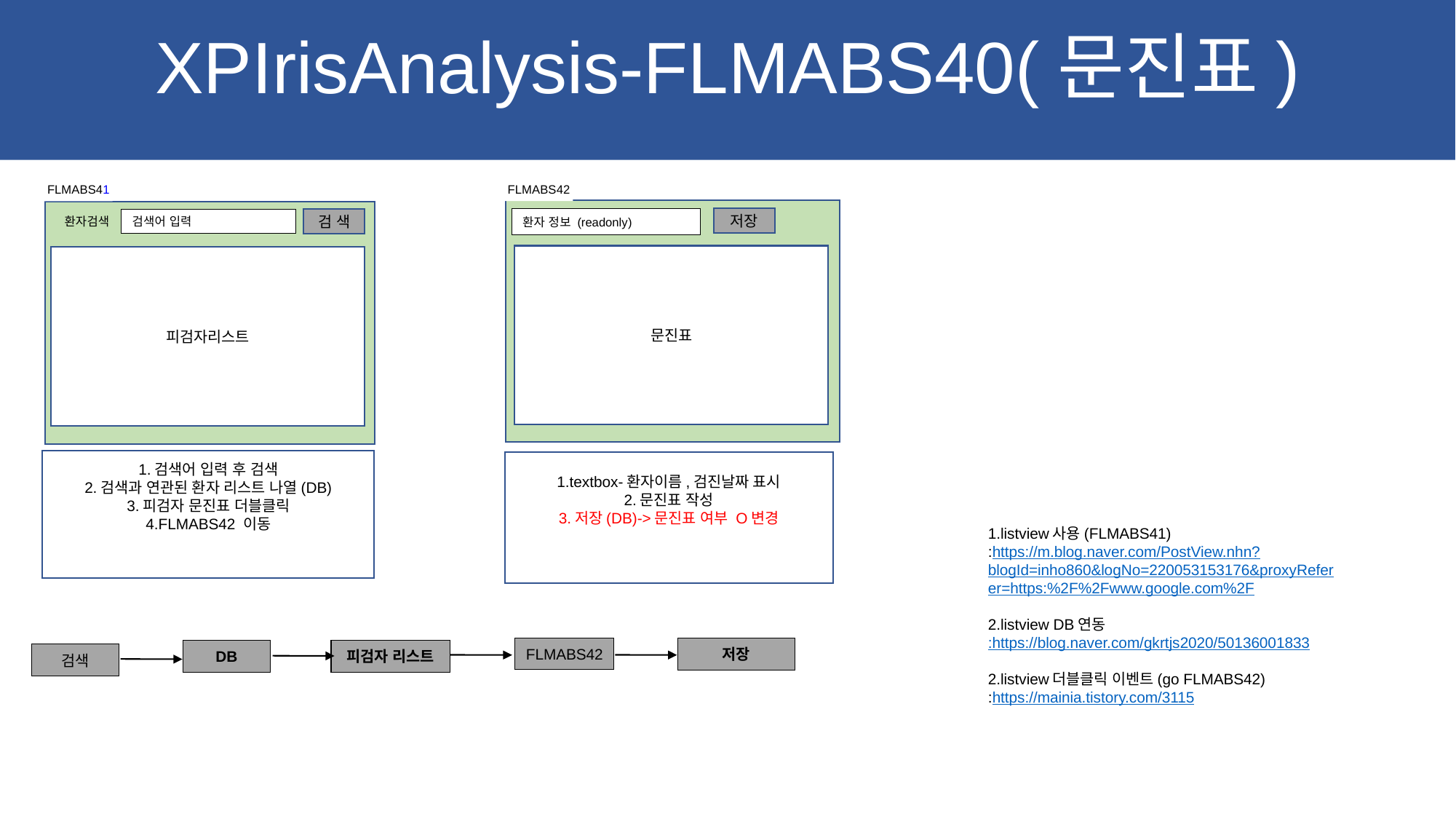

XPIrisAnalysis-FLMABS40(문진표)
FLMABS42
FLMABS41

저장
환자 정보 (readonly)
환자검색
검색어 입력
검 색
문진표
피검자리스트
1.검색어 입력 후 검색
2.검색과 연관된 환자 리스트 나열(DB)
3.피검자 문진표 더블클릭
4.FLMABS42 이동

1.textbox-환자이름,검진날짜 표시
2.문진표 작성
3.저장(DB)->문진표 여부 O변경

1.listview사용(FLMABS41)
:https://m.blog.naver.com/PostView.nhn?blogId=inho860&logNo=220053153176&proxyReferer=https:%2F%2Fwww.google.com%2F

2.listview DB연동
:https://blog.naver.com/gkrtjs2020/50136001833

2.listview더블클릭 이벤트(go FLMABS42)
:https://mainia.tistory.com/3115

FLMABS42
저장
DB
피검자 리스트
검색